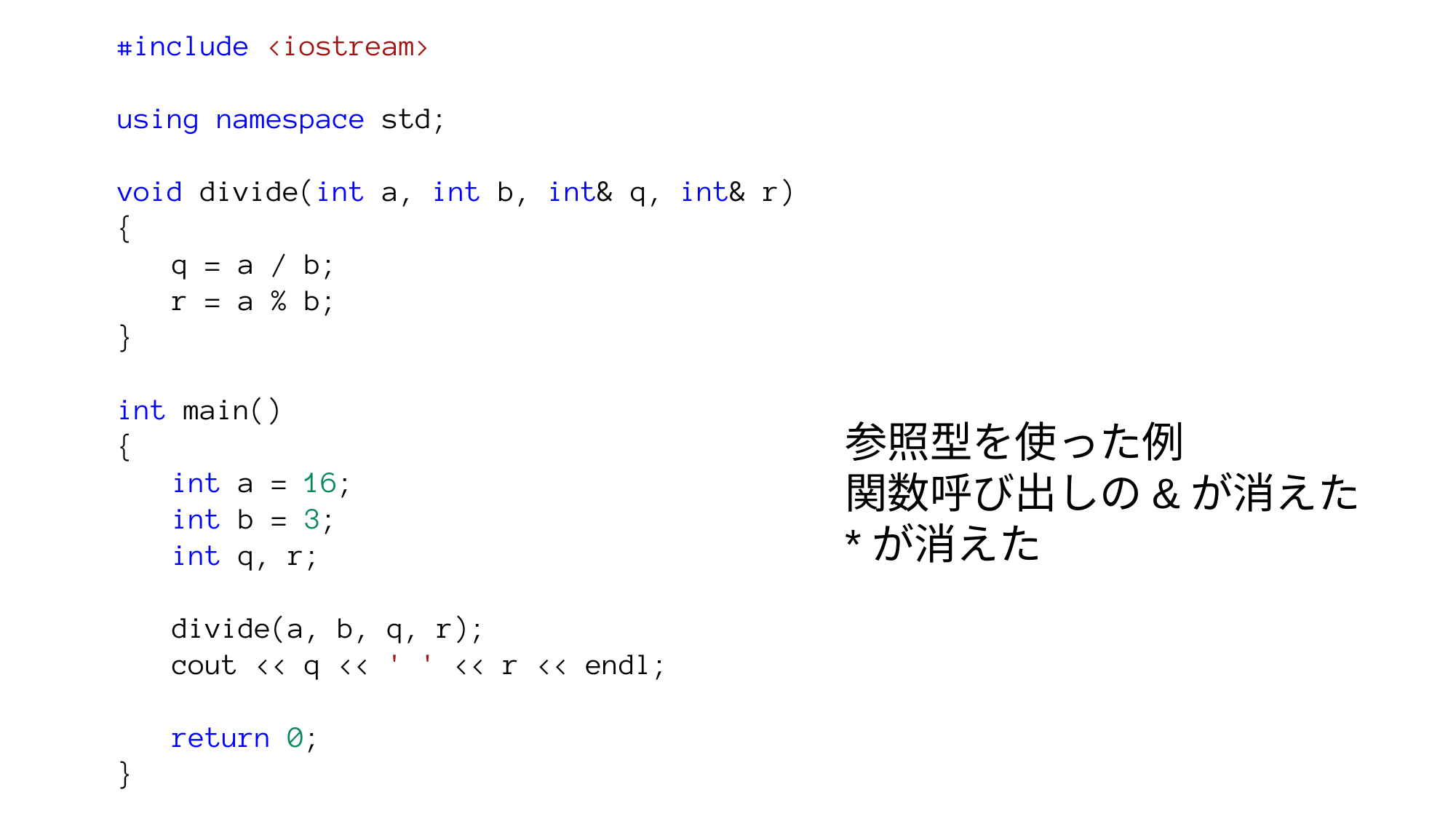

#include <iostream>
using namespace std;
void divide(int a, int b, int& q, int& r) {
q = a / b;
r = a % b;
}
int main()
{
int a = 16;
int b = 3;
int q, r;
divide(a, b, q, r);
cout << q << ' ' << r << endl;
return 0;
}
参照型を使った例
関数呼び出しの&が消えた
*が消えた